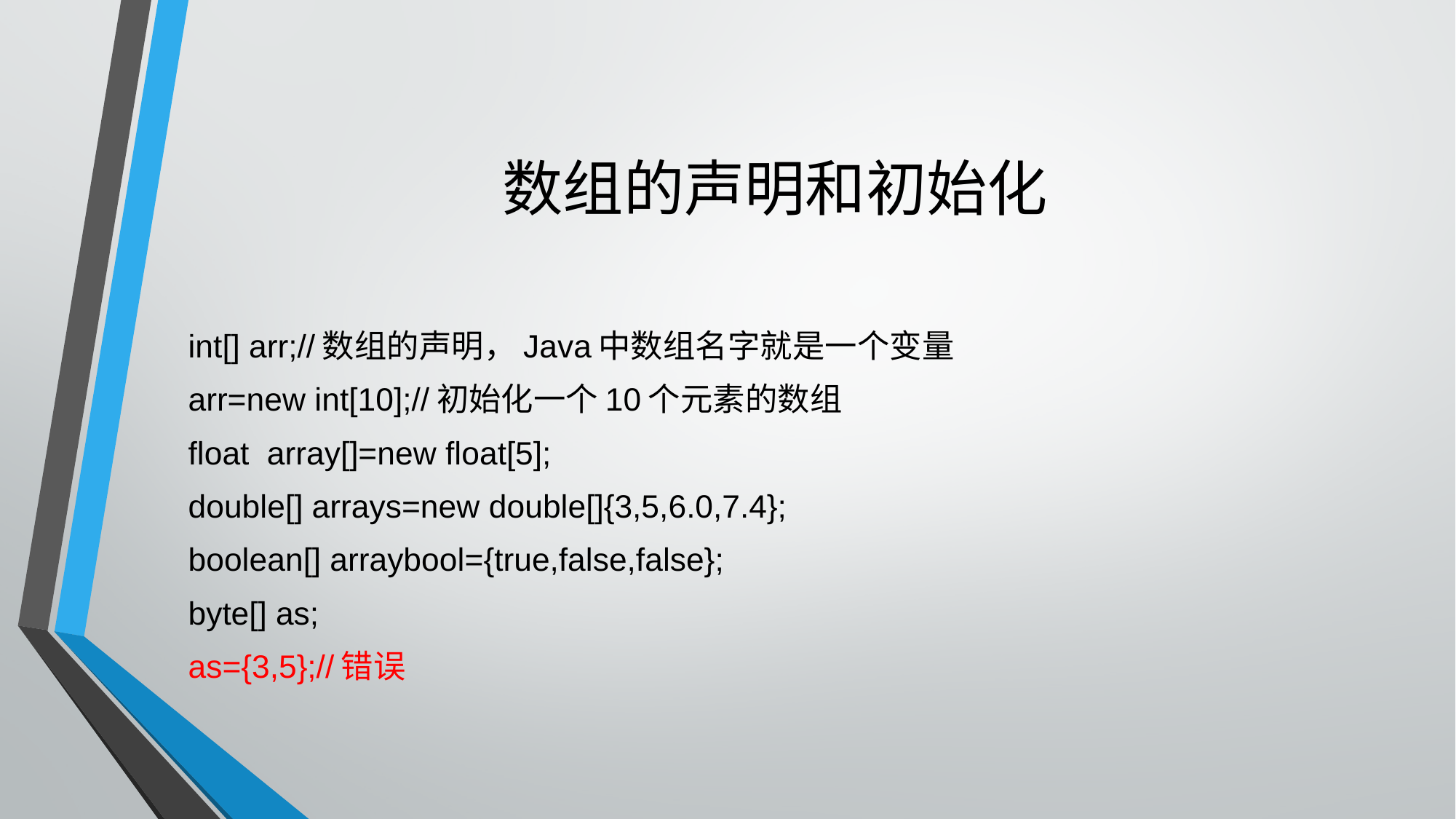

# 数组的声明和初始化
int[] arr;//数组的声明，Java中数组名字就是一个变量
arr=new int[10];//初始化一个10个元素的数组
float  array[]=new float[5];
double[] arrays=new double[]{3,5,6.0,7.4};
boolean[] arraybool={true,false,false};
byte[] as;
as={3,5};//错误